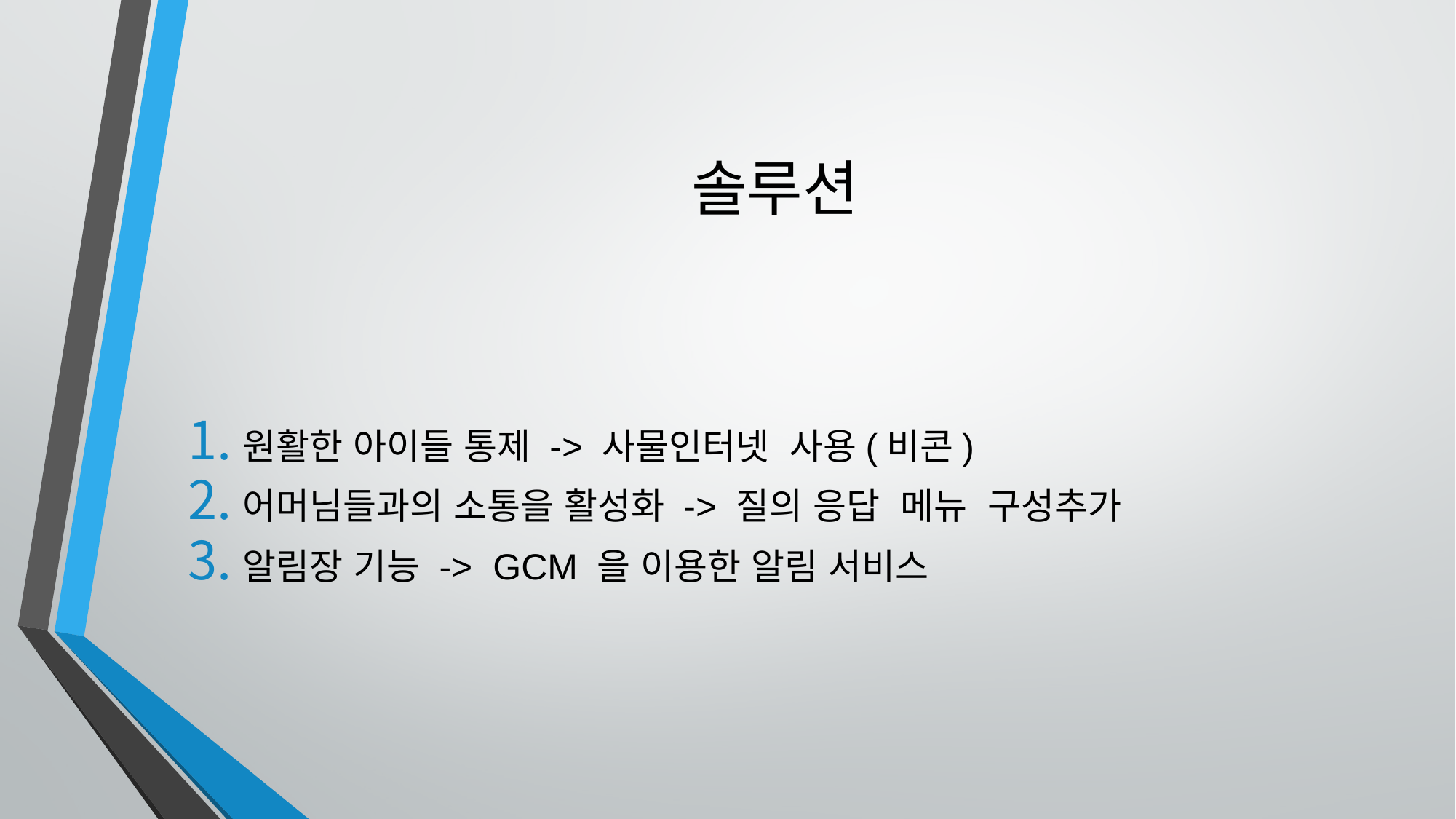

# 솔루션
원활한 아이들 통제 -> 사물인터넷  사용(비콘)
어머님들과의 소통을 활성화 -> 질의 응답  메뉴  구성추가
알림장 기능 ->  GCM 을 이용한 알림 서비스